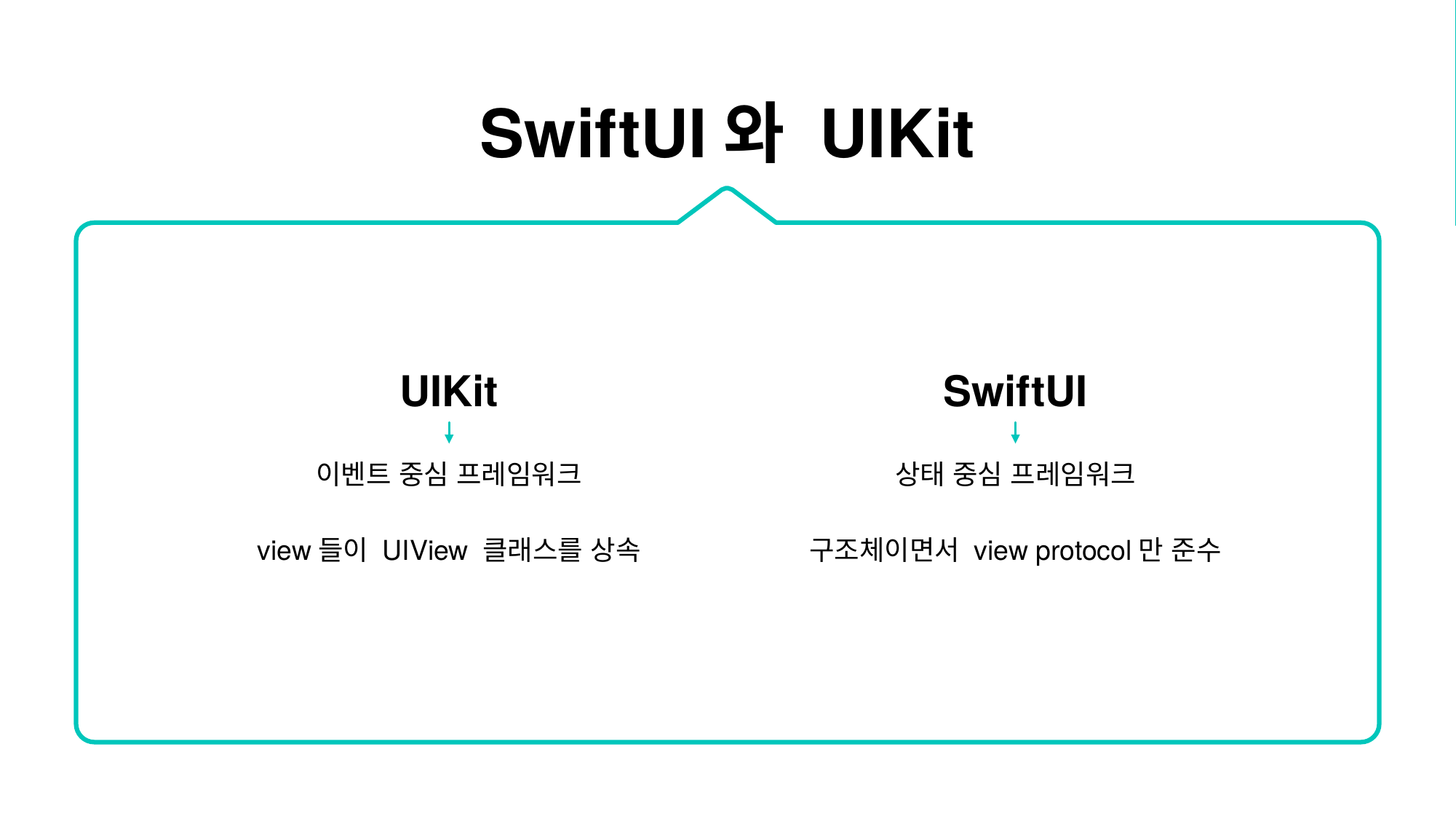

SwiftUI와 UIKit

UIKit
SwiftUI

이벤트 중심 프레임워크
상태 중심 프레임워크
view들이 UIView 클래스를 상속
구조체이면서 view protocol만 준수